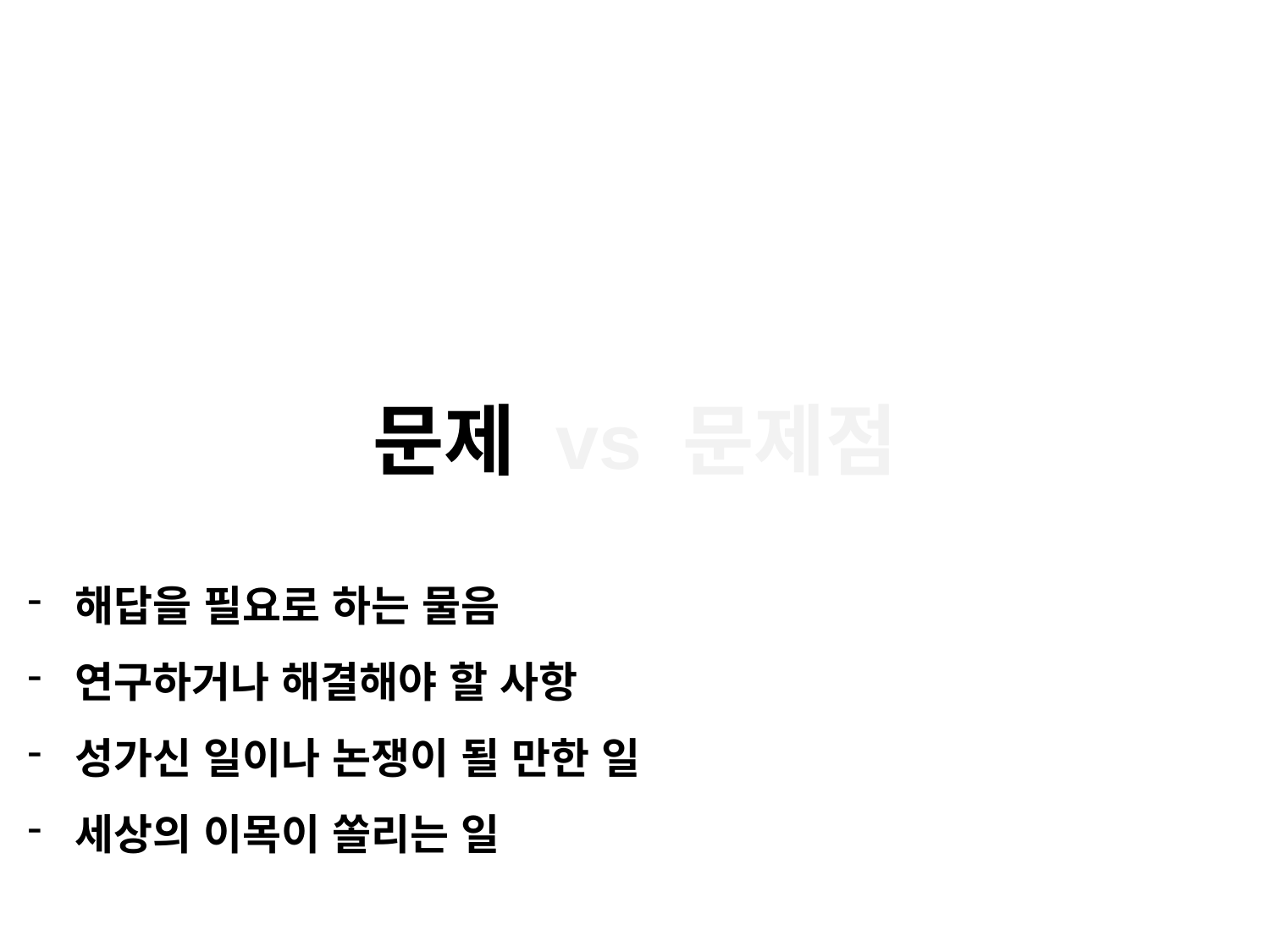

문제 vs 문제점
해답을 필요로 하는 물음
연구하거나 해결해야 할 사항
성가신 일이나 논쟁이 될 만한 일
세상의 이목이 쏠리는 일